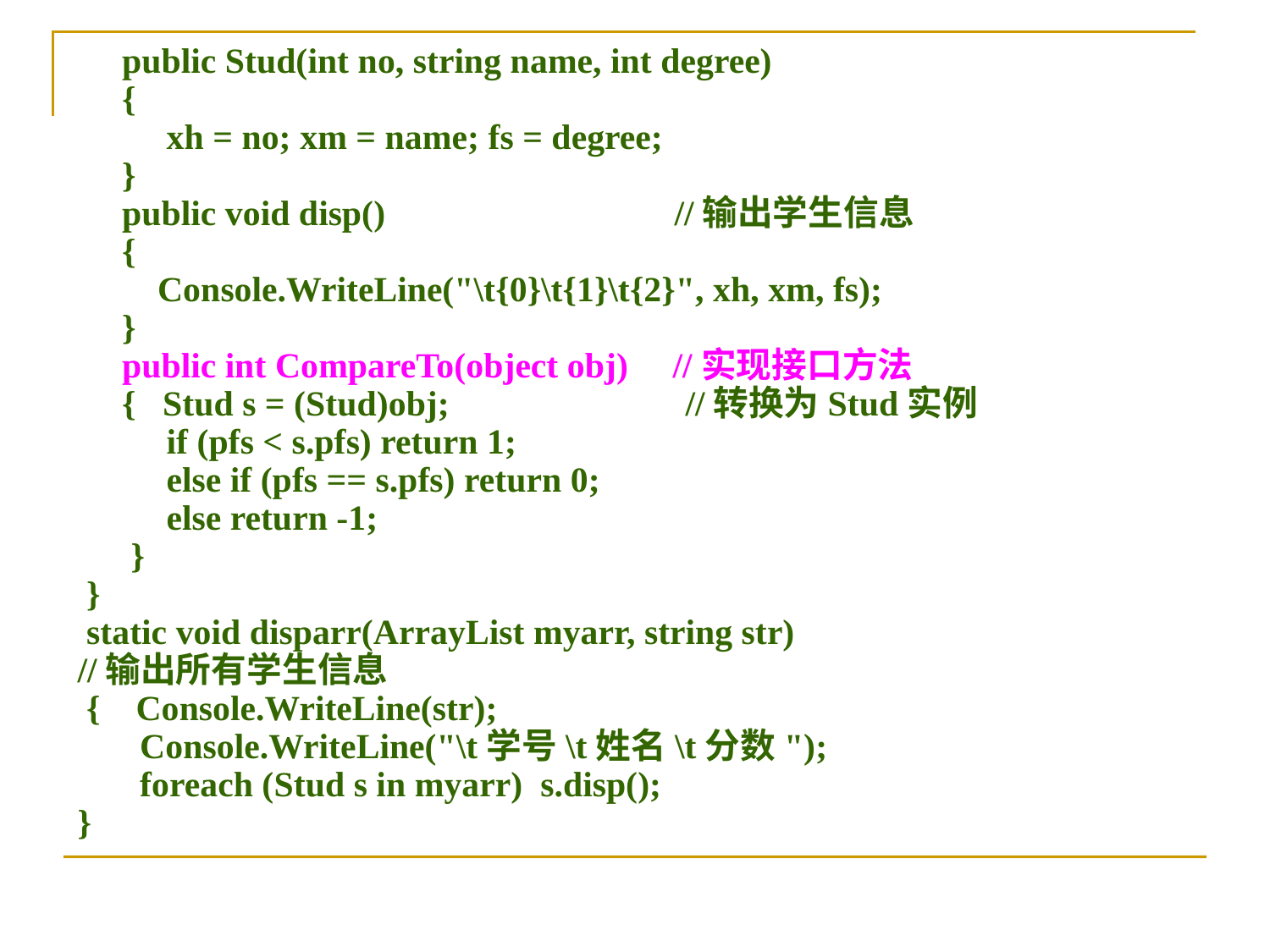

public Stud(int no, string name, int degree)
     {
          xh = no; xm = name; fs = degree;
     }
     public void disp()          	          //输出学生信息
     {
         Console.WriteLine("\t{0}\t{1}\t{2}", xh, xm, fs);
     }
     public int CompareTo(object obj)     //实现接口方法
     {   Stud s = (Stud)obj;　　　              //转换为Stud实例
          if (pfs < s.pfs) return 1;
          else if (pfs == s.pfs) return 0;
          else return -1;
      }
 }
 static void disparr(ArrayList myarr, string str)
//输出所有学生信息
 {    Console.WriteLine(str);
       Console.WriteLine("\t学号\t姓名\t分数");
       foreach (Stud s in myarr)  s.disp();
}